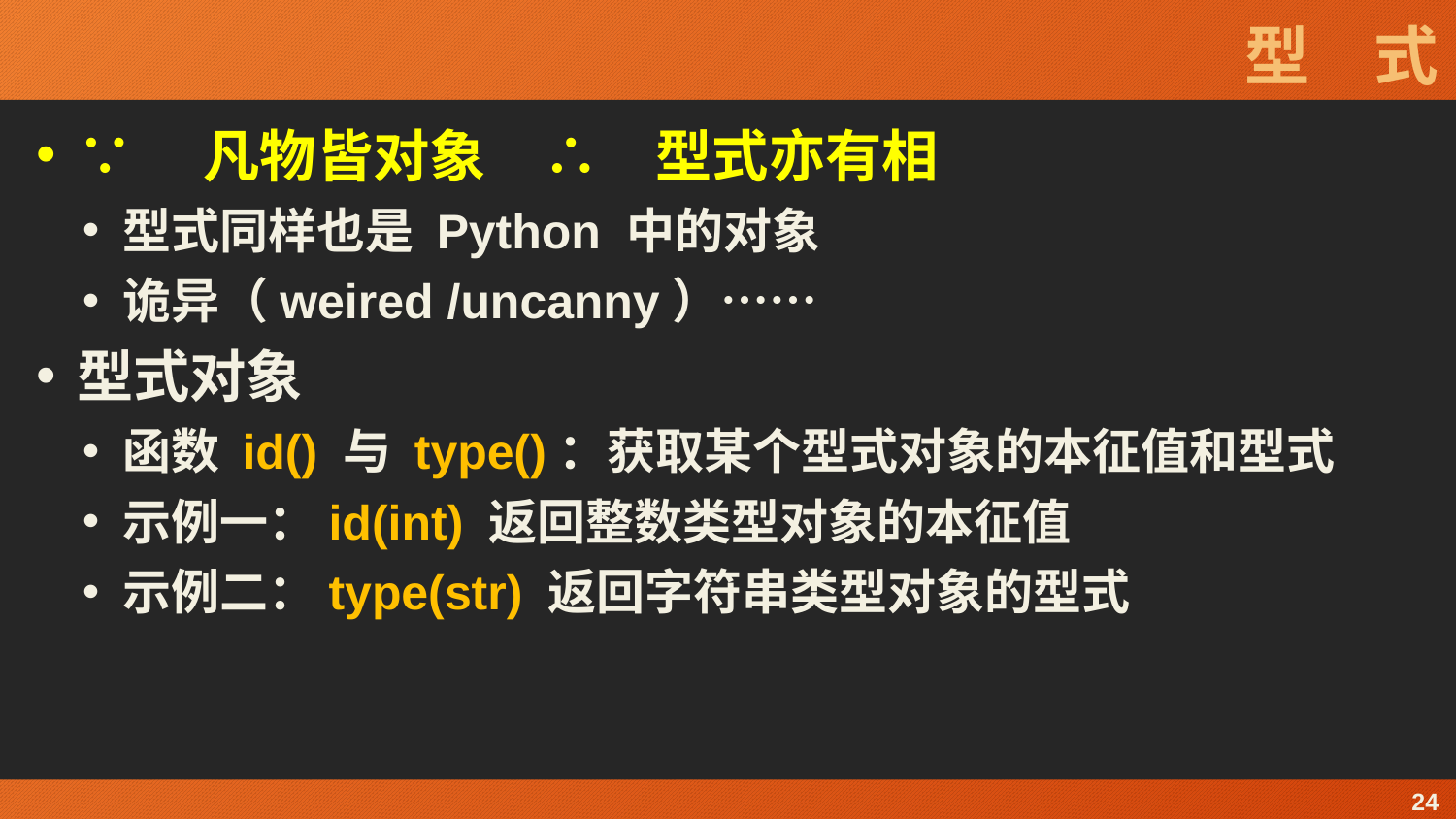

# 型　式
∵　凡物皆对象　∴　型式亦有相
型式同样也是 Python 中的对象
诡异（weired /uncanny）……
型式对象
函数 id() 与 type()：获取某个型式对象的本征值和型式
示例一：id(int) 返回整数类型对象的本征值
示例二：type(str) 返回字符串类型对象的型式
24